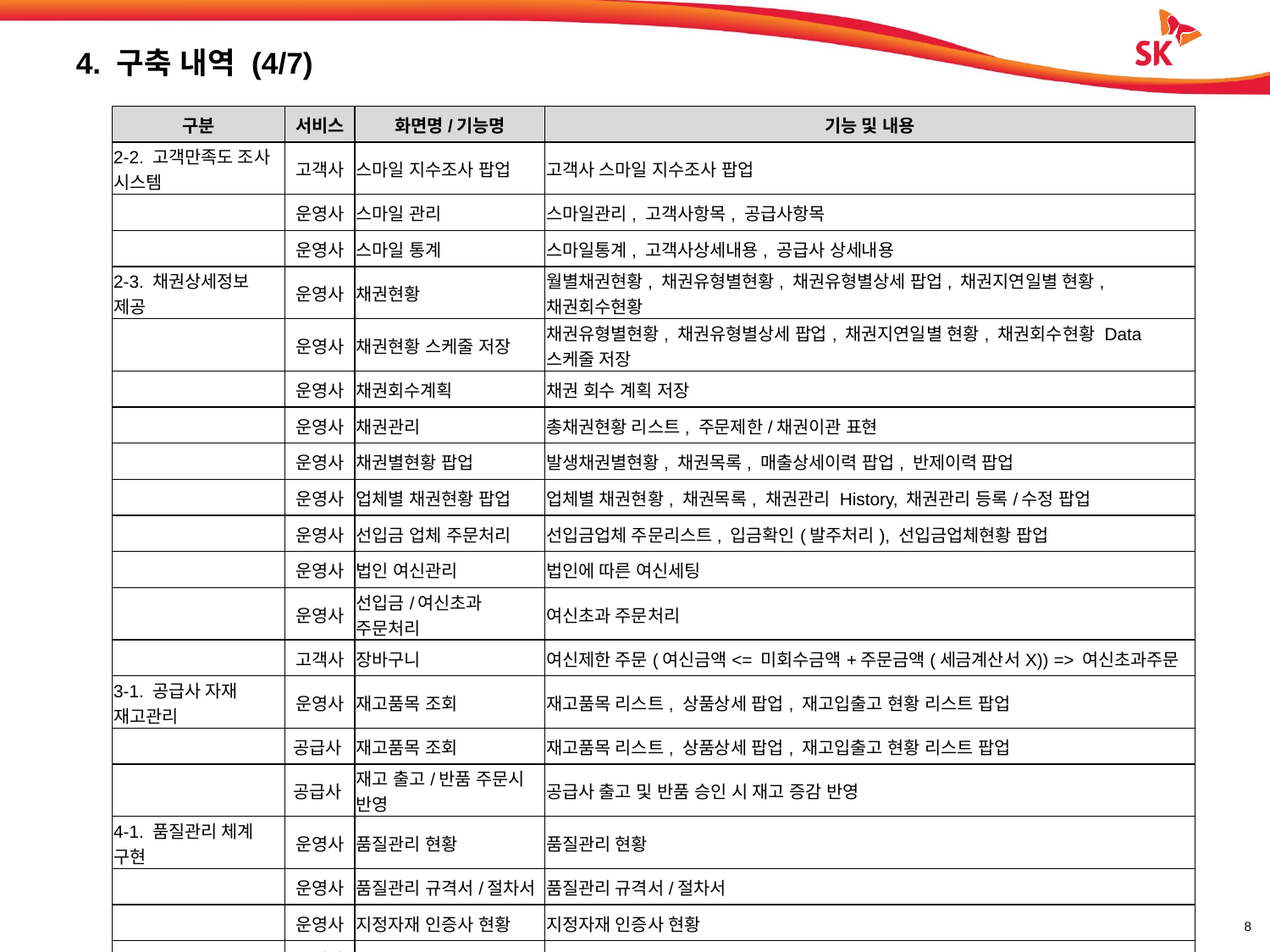

# 4. 구축 내역 (4/7)
| 구분 | 서비스 | 화면명/기능명 | 기능 및 내용 |
| --- | --- | --- | --- |
| 2-2. 고객만족도 조사 시스템 | 고객사 | 스마일 지수조사 팝업 | 고객사 스마일 지수조사 팝업 |
|  | 운영사 | 스마일 관리 | 스마일관리, 고객사항목, 공급사항목 |
|  | 운영사 | 스마일 통계 | 스마일통계, 고객사상세내용, 공급사 상세내용 |
| 2-3. 채권상세정보 제공 | 운영사 | 채권현황 | 월별채권현황, 채권유형별현황, 채권유형별상세 팝업, 채권지연일별 현황, 채권회수현황 |
|  | 운영사 | 채권현황 스케줄 저장 | 채권유형별현황, 채권유형별상세 팝업, 채권지연일별 현황, 채권회수현황 Data 스케줄 저장 |
|  | 운영사 | 채권회수계획 | 채권 회수 계획 저장 |
|  | 운영사 | 채권관리 | 총채권현황 리스트, 주문제한/채권이관 표현 |
|  | 운영사 | 채권별현황 팝업 | 발생채권별현황, 채권목록, 매출상세이력 팝업, 반제이력 팝업 |
|  | 운영사 | 업체별 채권현황 팝업 | 업체별 채권현황, 채권목록, 채권관리 History, 채권관리 등록/수정 팝업 |
|  | 운영사 | 선입금 업체 주문처리 | 선입금업체 주문리스트, 입금확인(발주처리), 선입금업체현황 팝업 |
|  | 운영사 | 법인 여신관리 | 법인에 따른 여신세팅 |
|  | 운영사 | 선입금/여신초과 주문처리 | 여신초과 주문처리 |
|  | 고객사 | 장바구니 | 여신제한 주문(여신금액<= 미회수금액+주문금액(세금계산서X)) => 여신초과주문 |
| 3-1. 공급사 자재 재고관리 | 운영사 | 재고품목 조회 | 재고품목 리스트, 상품상세 팝업, 재고입출고 현황 리스트 팝업 |
|  | 공급사 | 재고품목 조회 | 재고품목 리스트, 상품상세 팝업, 재고입출고 현황 리스트 팝업 |
|  | 공급사 | 재고 출고/반품 주문시 반영 | 공급사 출고 및 반품 승인 시 재고 증감 반영 |
| 4-1. 품질관리 체계 구현 | 운영사 | 품질관리 현황 | 품질관리 현황 |
|  | 운영사 | 품질관리 규격서/절차서 | 품질관리 규격서/절차서 |
|  | 운영사 | 지정자재 인증사 현황 | 지정자재 인증사 현황 |
|  | 운영사 | BMT | BMT |